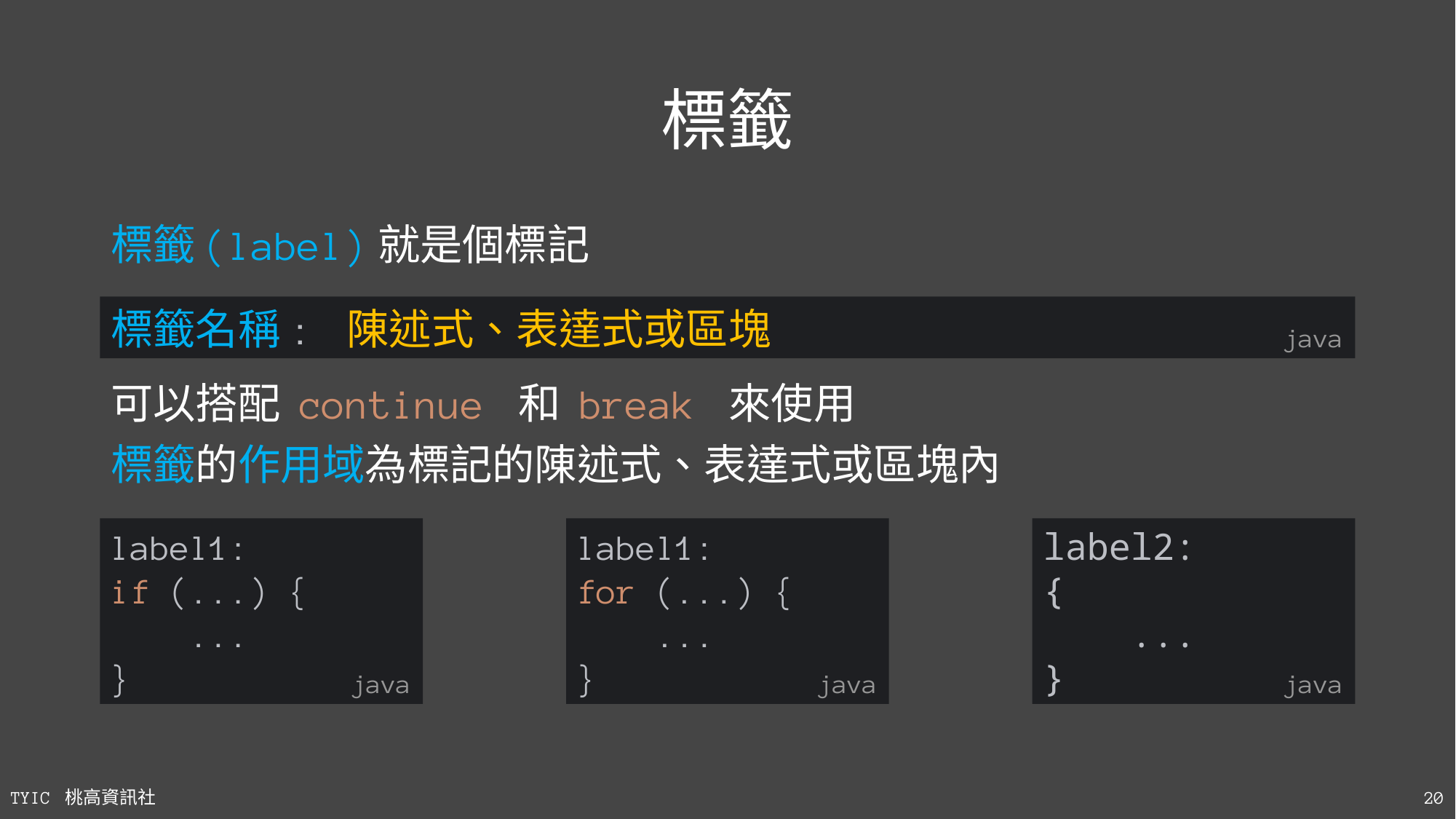

# 標籤
標籤(label)就是個標記
標籤名稱: 陳述式、表達式或區塊
java
可以搭配 continue 和 break 來使用
標籤的作用域為標記的陳述式、表達式或區塊內
label1:
if (...) {
    ...
}
java
label1:
for (...) {
    ...
}
java
label2:
{
    ...
}
java